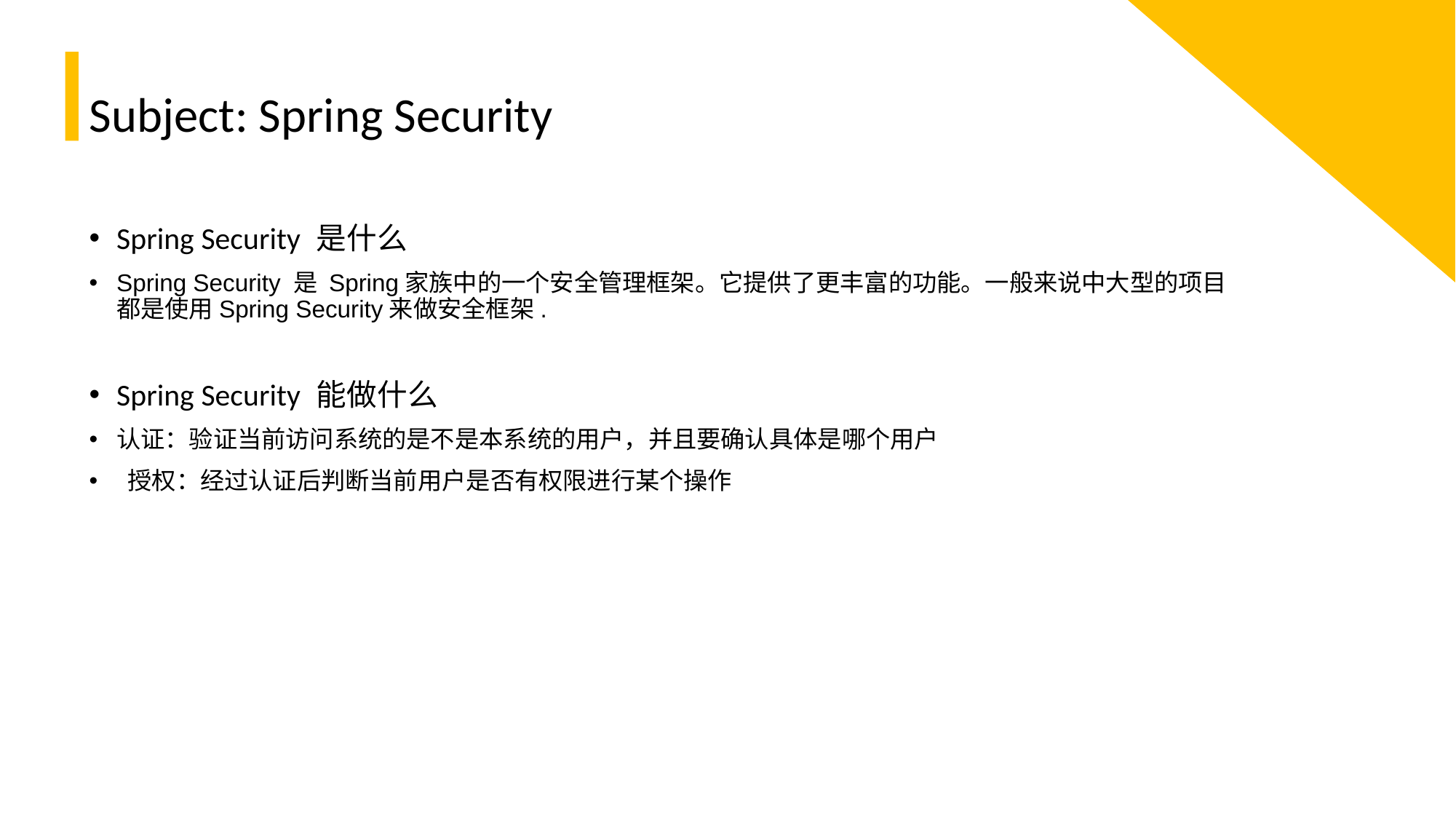

Subject: Spring Security
Spring Security 是什么
Spring Security 是 Spring家族中的一个安全管理框架。它提供了更丰富的功能。一般来说中大型的项目都是使用Spring Security来做安全框架.

Spring Security 能做什么
认证：验证当前访问系统的是不是本系统的用户，并且要确认具体是哪个用户
​ 授权：经过认证后判断当前用户是否有权限进行某个操作